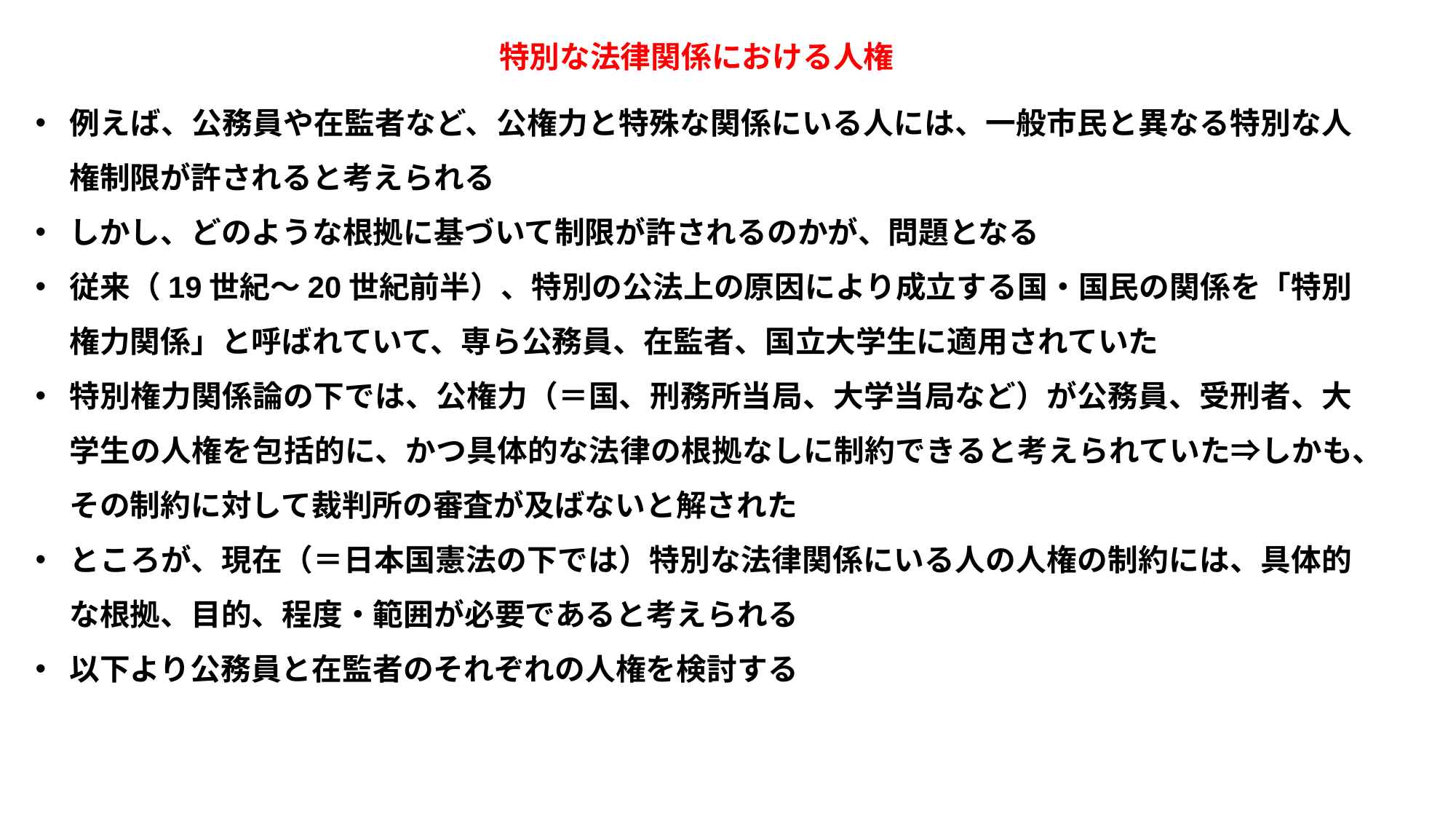

特別な法律関係における人権
例えば、公務員や在監者など、公権力と特殊な関係にいる人には、一般市民と異なる特別な人権制限が許されると考えられる
しかし、どのような根拠に基づいて制限が許されるのかが、問題となる
従来（19世紀～20世紀前半）、特別の公法上の原因により成立する国・国民の関係を「特別権力関係」と呼ばれていて、専ら公務員、在監者、国立大学生に適用されていた
特別権力関係論の下では、公権力（＝国、刑務所当局、大学当局など）が公務員、受刑者、大学生の人権を包括的に、かつ具体的な法律の根拠なしに制約できると考えられていた⇒しかも、その制約に対して裁判所の審査が及ばないと解された
ところが、現在（＝日本国憲法の下では）特別な法律関係にいる人の人権の制約には、具体的な根拠、目的、程度・範囲が必要であると考えられる
以下より公務員と在監者のそれぞれの人権を検討する